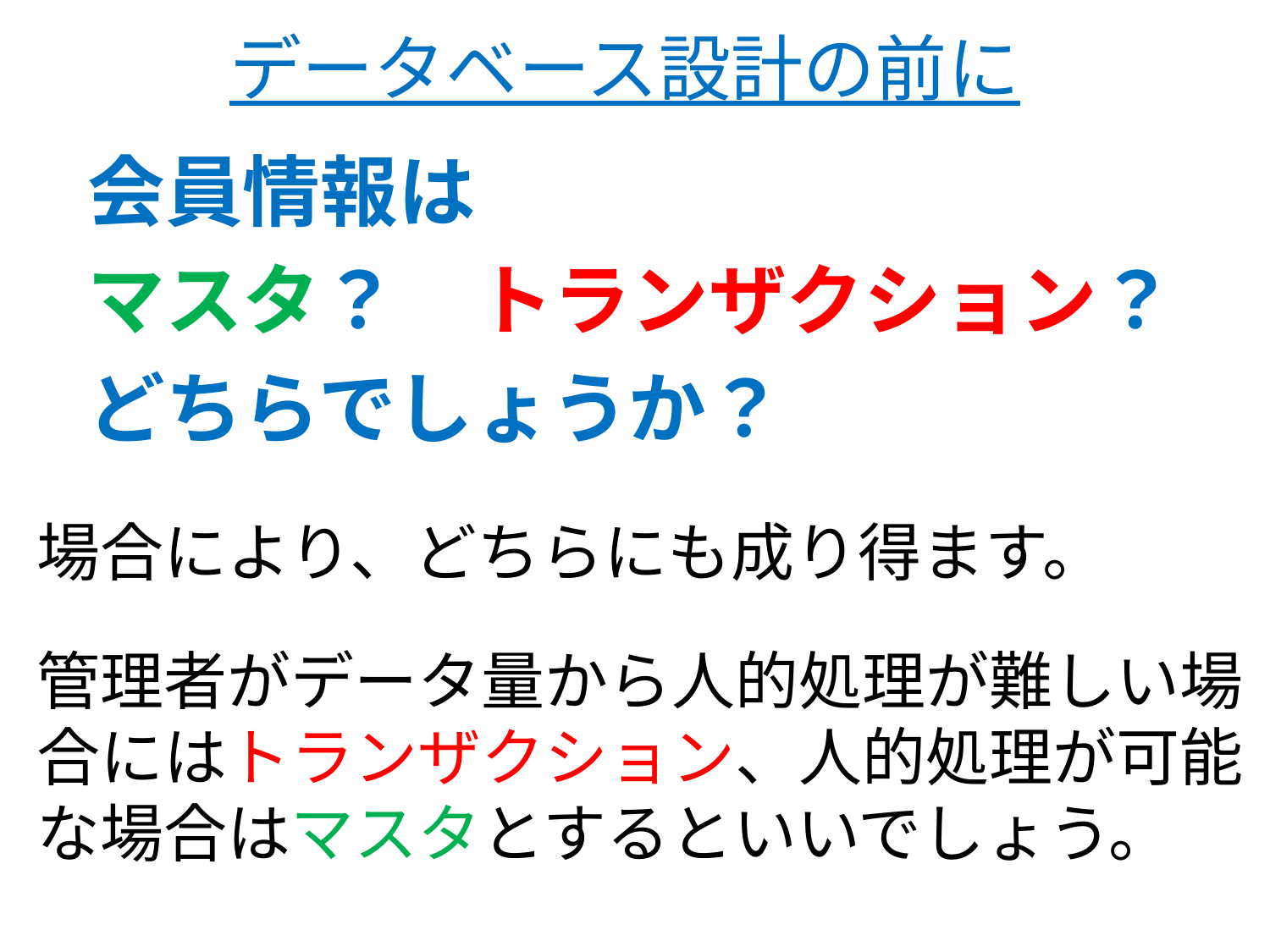

# データベース設計の前に
会員情報は
マスタ？　トランザクション？
どちらでしょうか？
場合により、どちらにも成り得ます。

管理者がデータ量から人的処理が難しい場合にはトランザクション、人的処理が可能な場合はマスタとするといいでしょう。